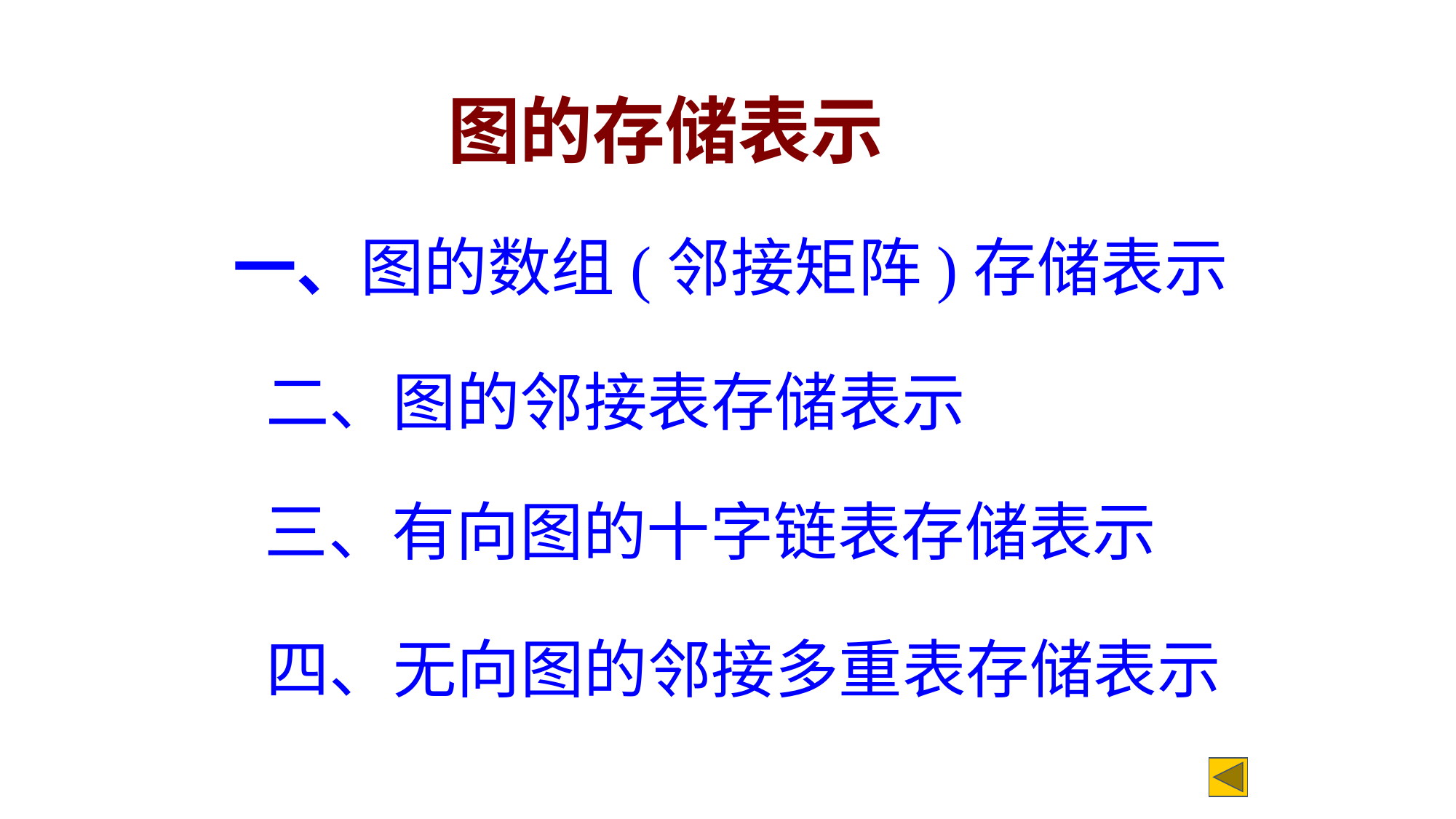

图的存储表示
一、图的数组(邻接矩阵)存储表示
二、图的邻接表存储表示
三、有向图的十字链表存储表示
四、无向图的邻接多重表存储表示